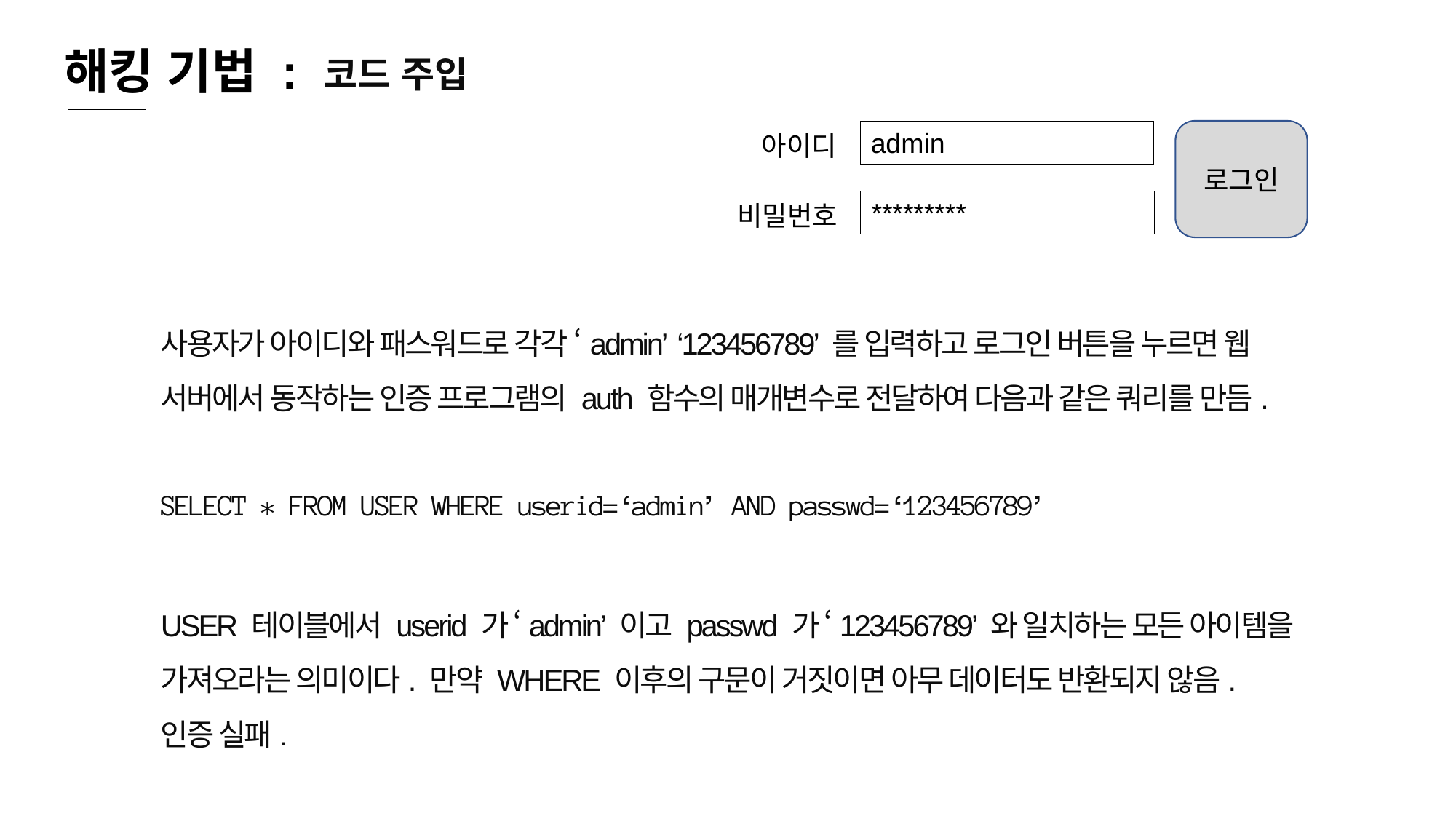

해킹 기법 :
코드 주입
admin

아이디
로그인
*********
비밀번호
사용자가 아이디와 패스워드로 각각 ‘admin’  ‘123456789’ 를 입력하고 로그인 버튼을 누르면 웹 서버에서 동작하는 인증 프로그램의 auth 함수의 매개변수로 전달하여 다음과 같은 쿼리를 만듬.
SELECT * FROM USER WHERE userid=‘admin’ AND passwd=‘123456789’
USER 테이블에서 userid 가 ‘admin’ 이고 passwd 가 ‘123456789’ 와 일치하는 모든 아이템을 가져오라는 의미이다. 만약 WHERE 이후의 구문이 거짓이면 아무 데이터도 반환되지 않음. 인증 실패.